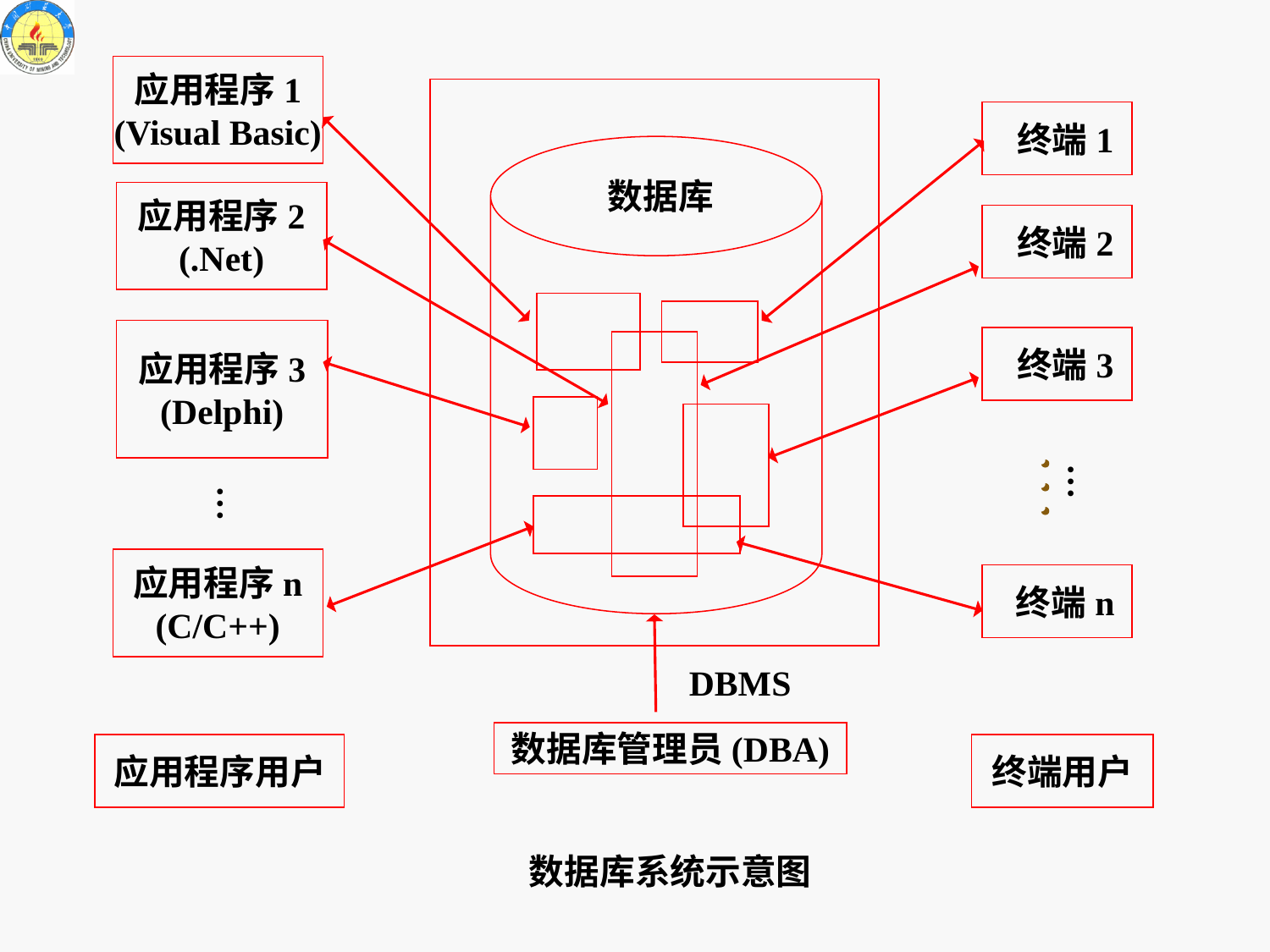

应用程序1
(Visual Basic)

 终端1

 数据库
应用程序2
(.Net)
 终端2

应用程序3
(Delphi)
 终端3

…
…
…

应用程序n
(C/C++)
 终端n

DBMS
数据库管理员(DBA)
应用程序用户
终端用户
数据库系统示意图